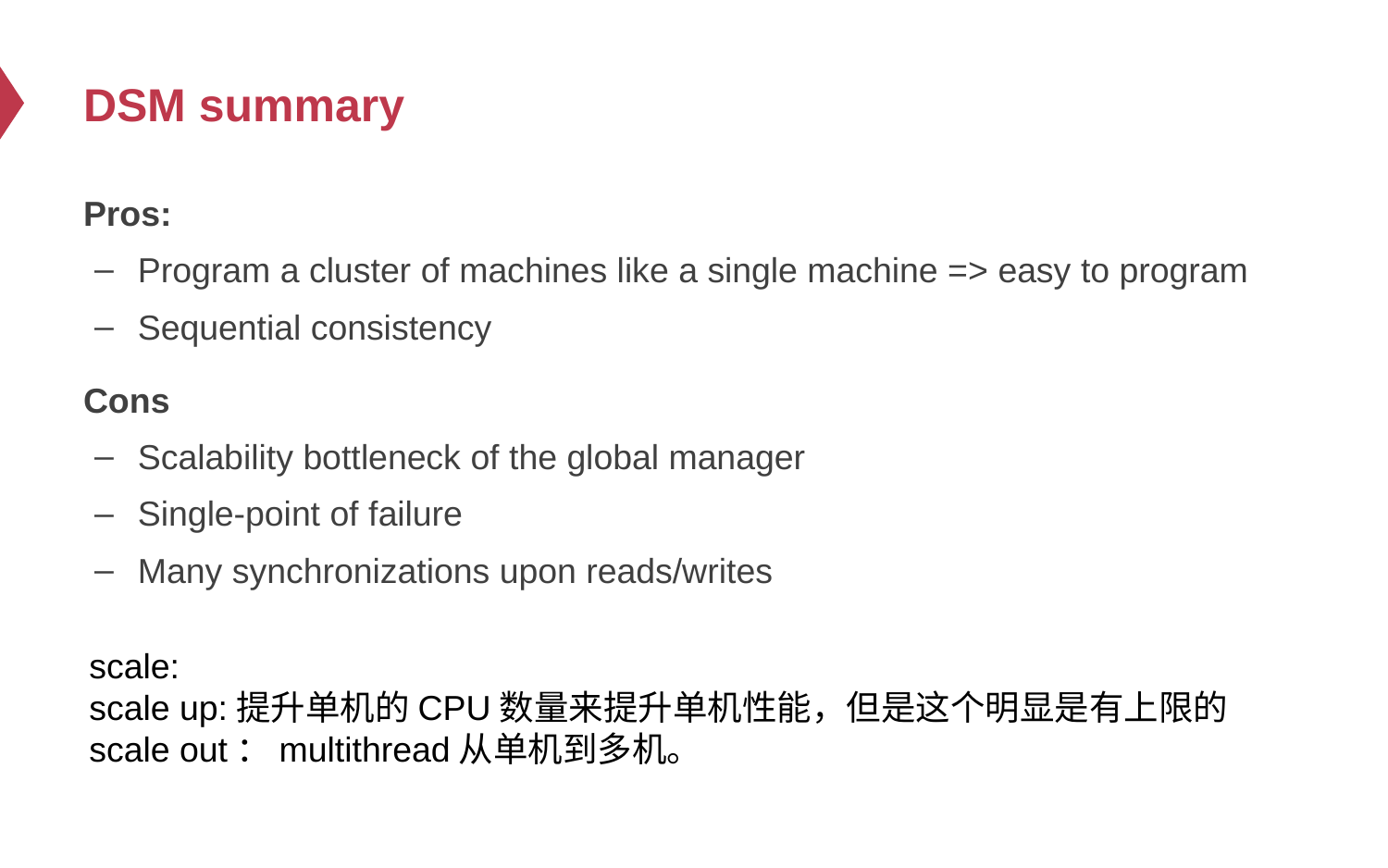

# DSM summary
Pros:
Program a cluster of machines like a single machine => easy to program
Sequential consistency
Cons
Scalability bottleneck of the global manager
Single-point of failure
Many synchronizations upon reads/writes
scale:
scale up:提升单机的CPU数量来提升单机性能，但是这个明显是有上限的
scale out：multithread从单机到多机。
11